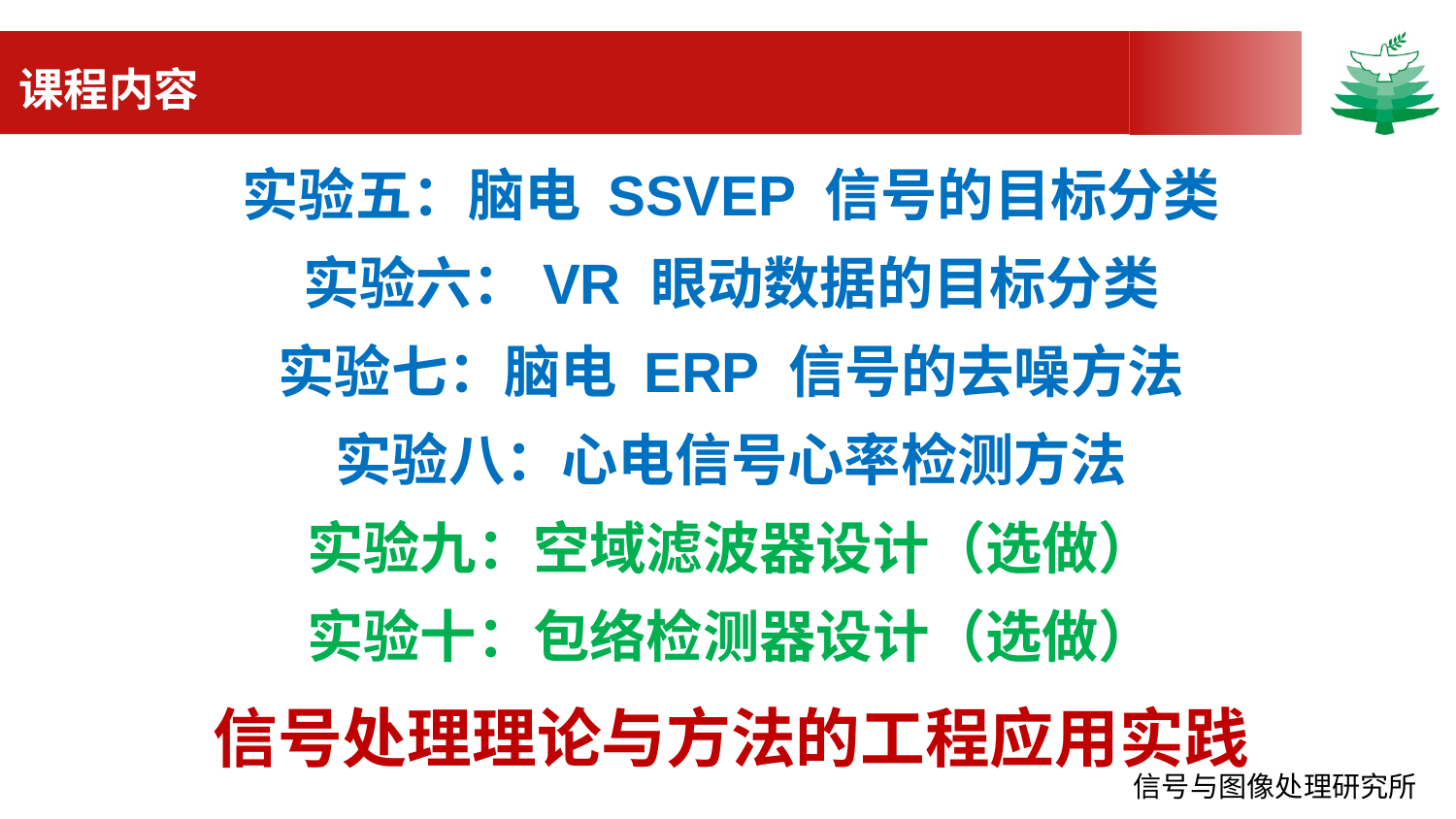

# 课程内容
实验五：脑电 SSVEP 信号的目标分类
实验六：VR 眼动数据的目标分类
实验七：脑电 ERP 信号的去噪方法
实验八：心电信号心率检测方法
实验九：空域滤波器设计（选做）
实验十：包络检测器设计（选做）
信号处理理论与方法的工程应用实践